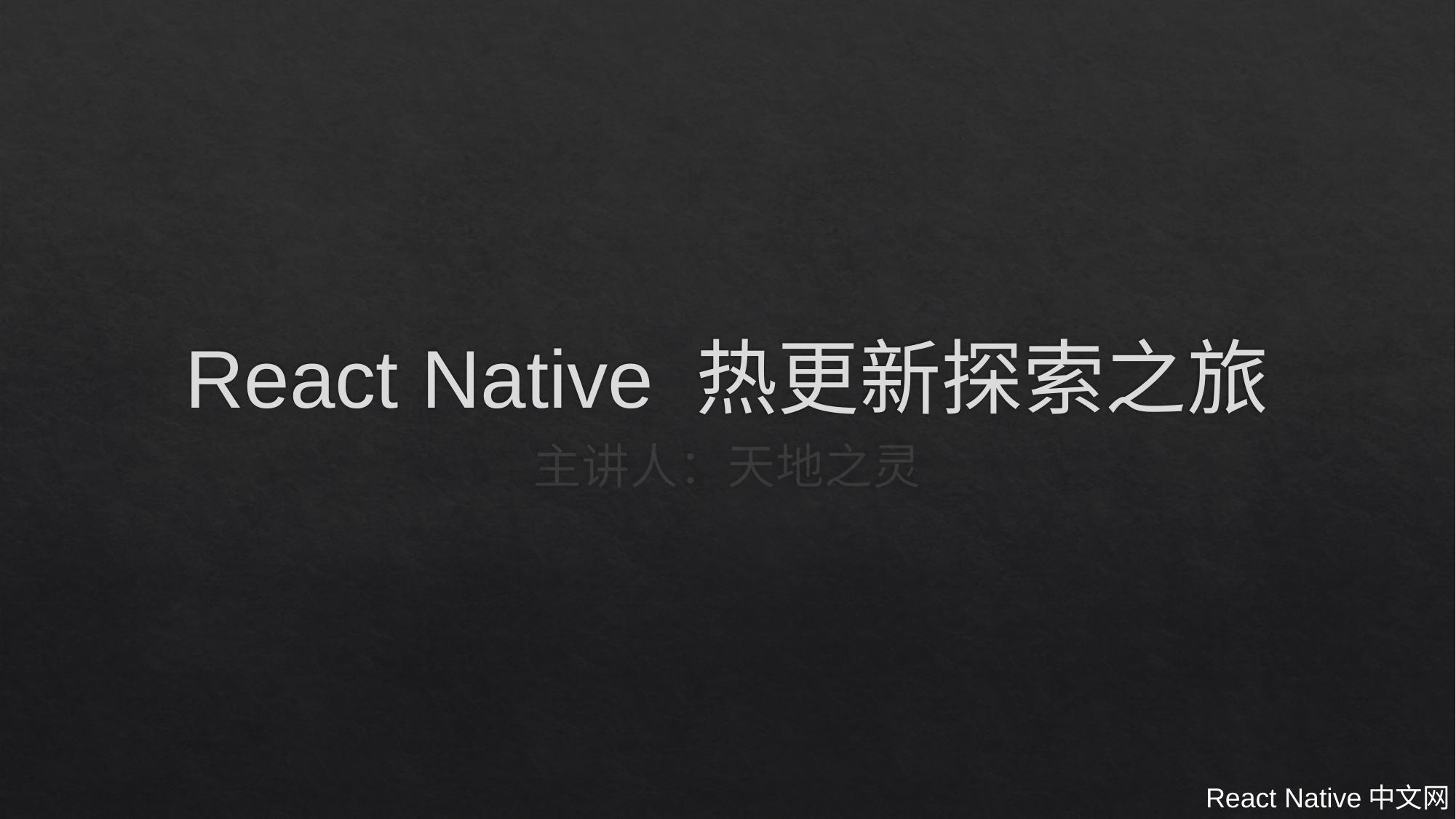

# React Native 热更新探索之旅
主讲人：天地之灵
React Native中文网